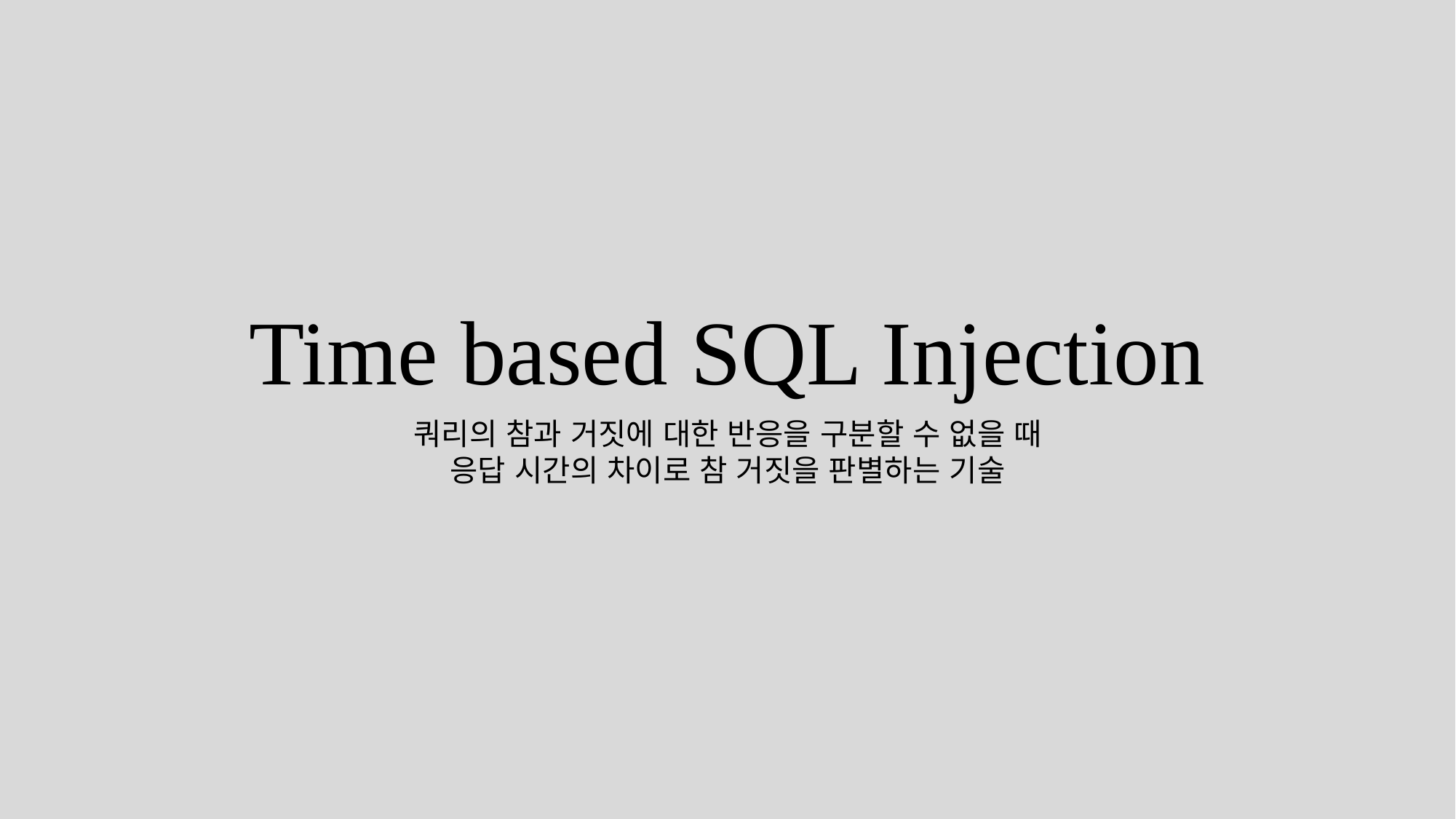

Time based SQL Injection
쿼리의 참과 거짓에 대한 반응을 구분할 수 없을 때
응답 시간의 차이로 참 거짓을 판별하는 기술